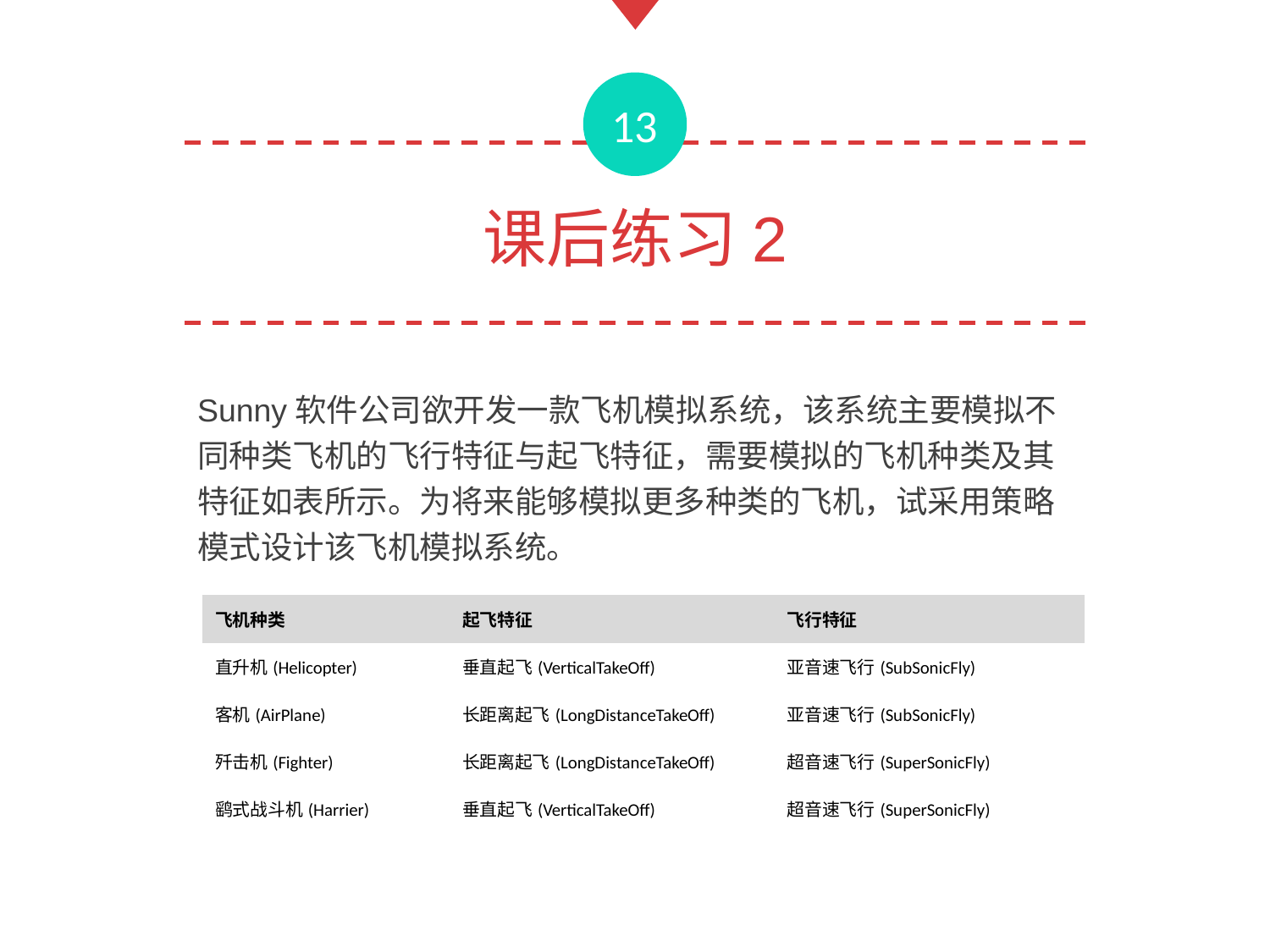

13
课后练习2
Sunny软件公司欲开发一款飞机模拟系统，该系统主要模拟不同种类飞机的飞行特征与起飞特征，需要模拟的飞机种类及其特征如表所示。为将来能够模拟更多种类的飞机，试采用策略模式设计该飞机模拟系统。
| 飞机种类 | 起飞特征 | 飞行特征 |
| --- | --- | --- |
| 直升机(Helicopter) | 垂直起飞(VerticalTakeOff) | 亚音速飞行(SubSonicFly) |
| 客机(AirPlane) | 长距离起飞(LongDistanceTakeOff) | 亚音速飞行(SubSonicFly) |
| 歼击机(Fighter) | 长距离起飞(LongDistanceTakeOff) | 超音速飞行(SuperSonicFly) |
| 鹞式战斗机(Harrier) | 垂直起飞(VerticalTakeOff) | 超音速飞行(SuperSonicFly) |